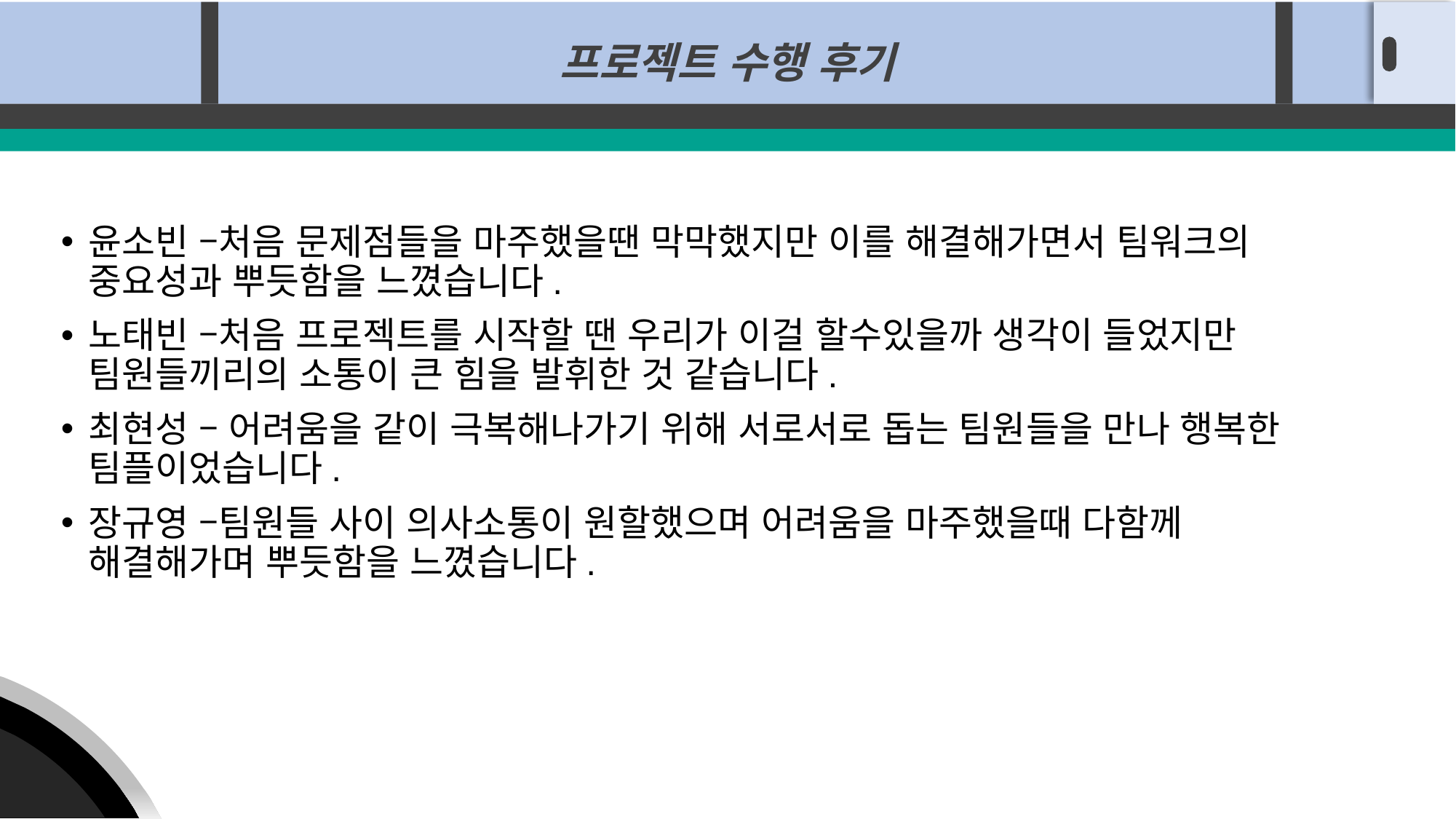

프로젝트 수행 후기
윤소빈 –처음 문제점들을 마주했을땐 막막했지만 이를 해결해가면서 팀워크의 중요성과 뿌듯함을 느꼈습니다.
노태빈 –처음 프로젝트를 시작할 땐 우리가 이걸 할수있을까 생각이 들었지만 팀원들끼리의 소통이 큰 힘을 발휘한 것 같습니다.
최현성 – 어려움을 같이 극복해나가기 위해 서로서로 돕는 팀원들을 만나 행복한 팀플이었습니다.
장규영 –팀원들 사이 의사소통이 원할했으며 어려움을 마주했을때 다함께 해결해가며 뿌듯함을 느꼈습니다.